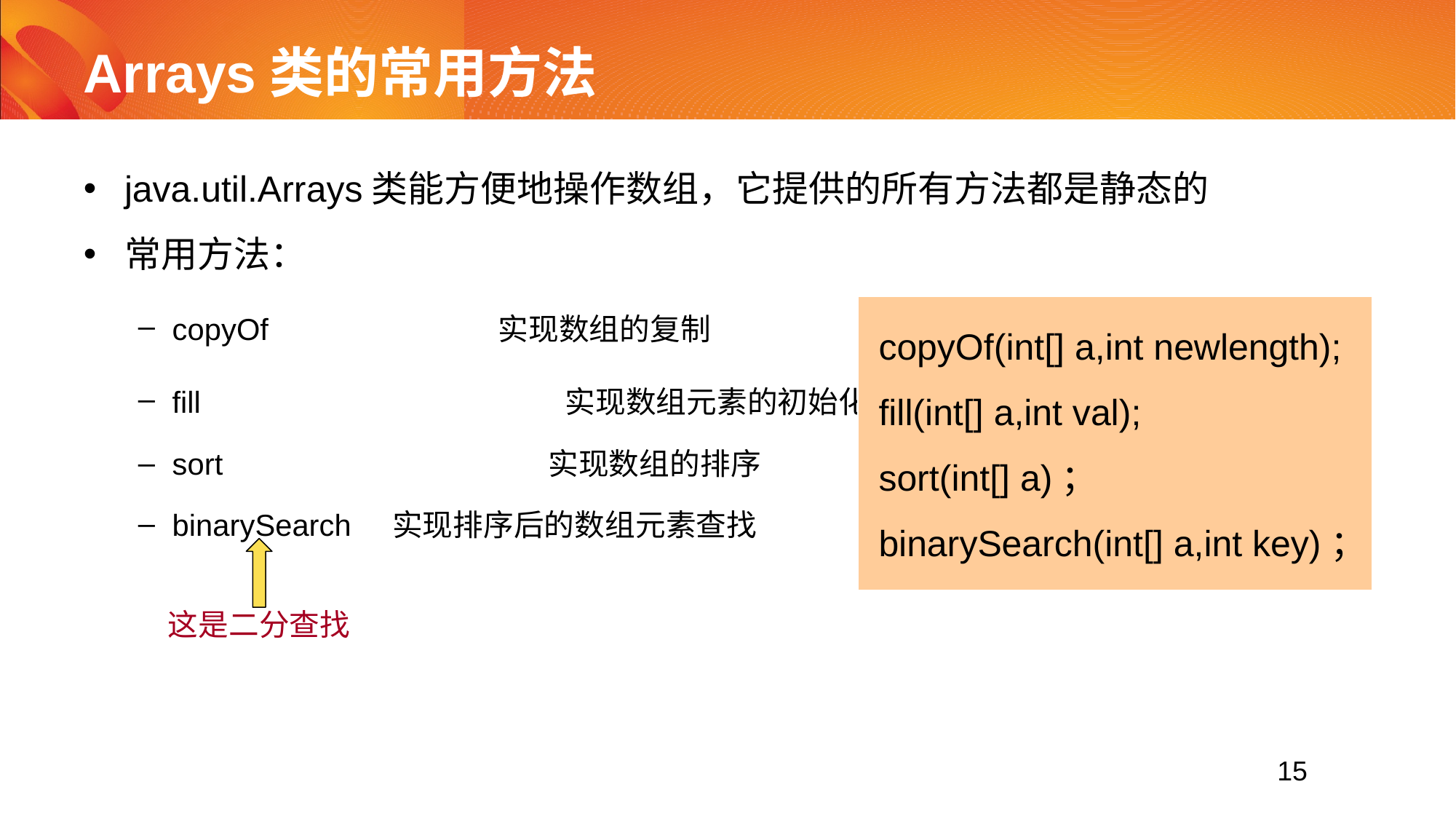

# Arrays类的常用方法
java.util.Arrays类能方便地操作数组，它提供的所有方法都是静态的
常用方法：
copyOf		            实现数组的复制
fill		                    实现数组元素的初始化
sort		                  实现数组的排序
binarySearch    实现排序后的数组元素查找

 copyOf(int[] a,int newlength);
 fill(int[] a,int val);
 sort(int[] a)；
 binarySearch(int[] a,int key)；

这是二分查找